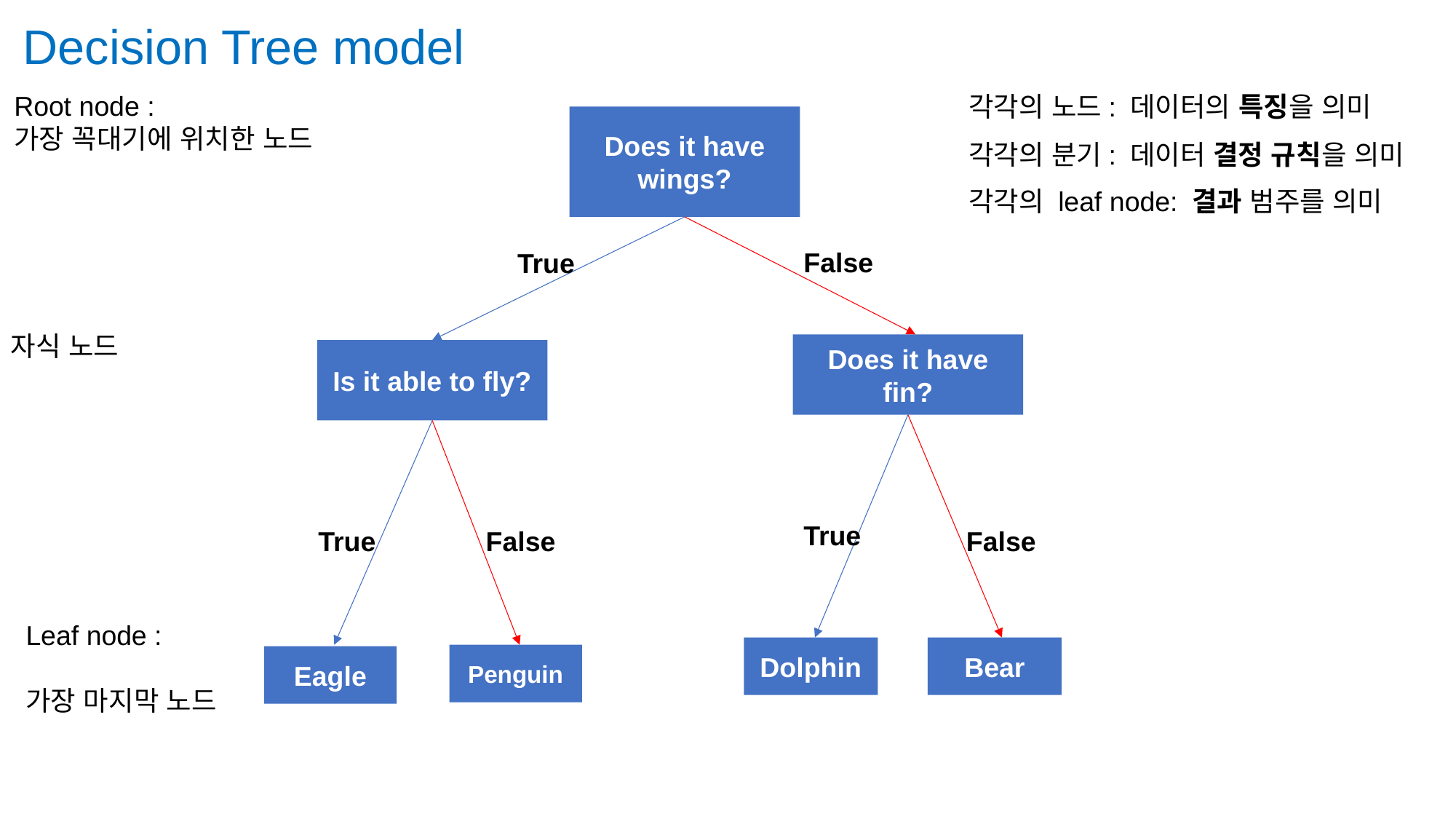

# Decision Tree model
Root node :
가장 꼭대기에 위치한 노드
자식 노드
Leaf node :

가장 마지막 노드
각각의 노드: 데이터의 특징을 의미
Does it have wings?
False
True
Does it have fin?
Is it able to fly?
True
True
False
False
Dolphin
Bear
Penguin
Eagle
각각의 분기: 데이터 결정 규칙을 의미
각각의 leaf node: 결과 범주를 의미